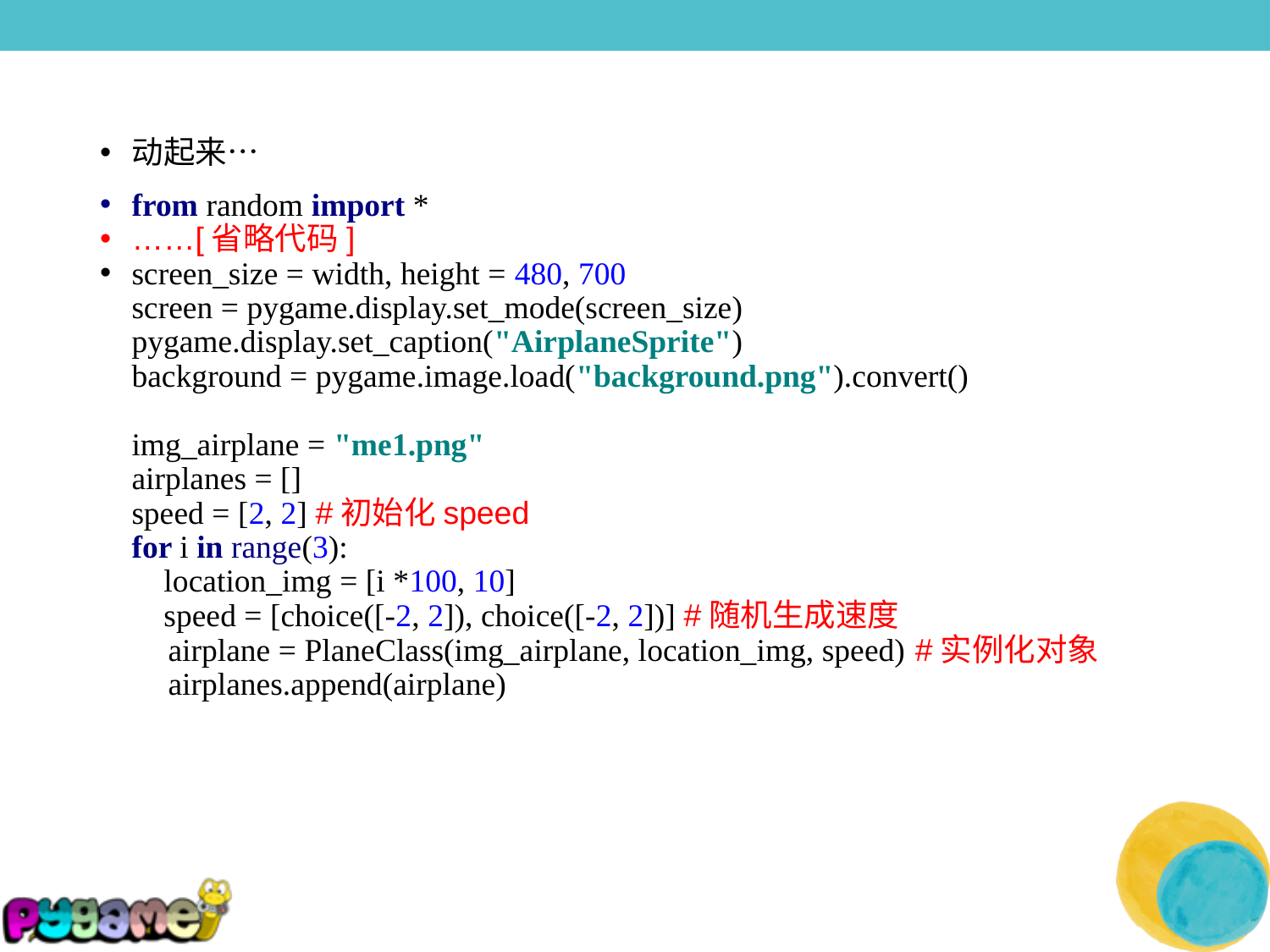

动起来…
from random import *
……[省略代码]
screen_size = width, height = 480, 700
screen = pygame.display.set_mode(screen_size)
pygame.display.set_caption("AirplaneSprite")
background = pygame.image.load("background.png").convert()
img_airplane = "me1.png"
airplanes = []
speed = [2, 2] #初始化speed
for i in range(3):
    location_img = [i *100, 10]
    speed = [choice([-2, 2]), choice([-2, 2])] #随机生成速度
    airplane = PlaneClass(img_airplane, location_img, speed) #实例化对象
    airplanes.append(airplane)